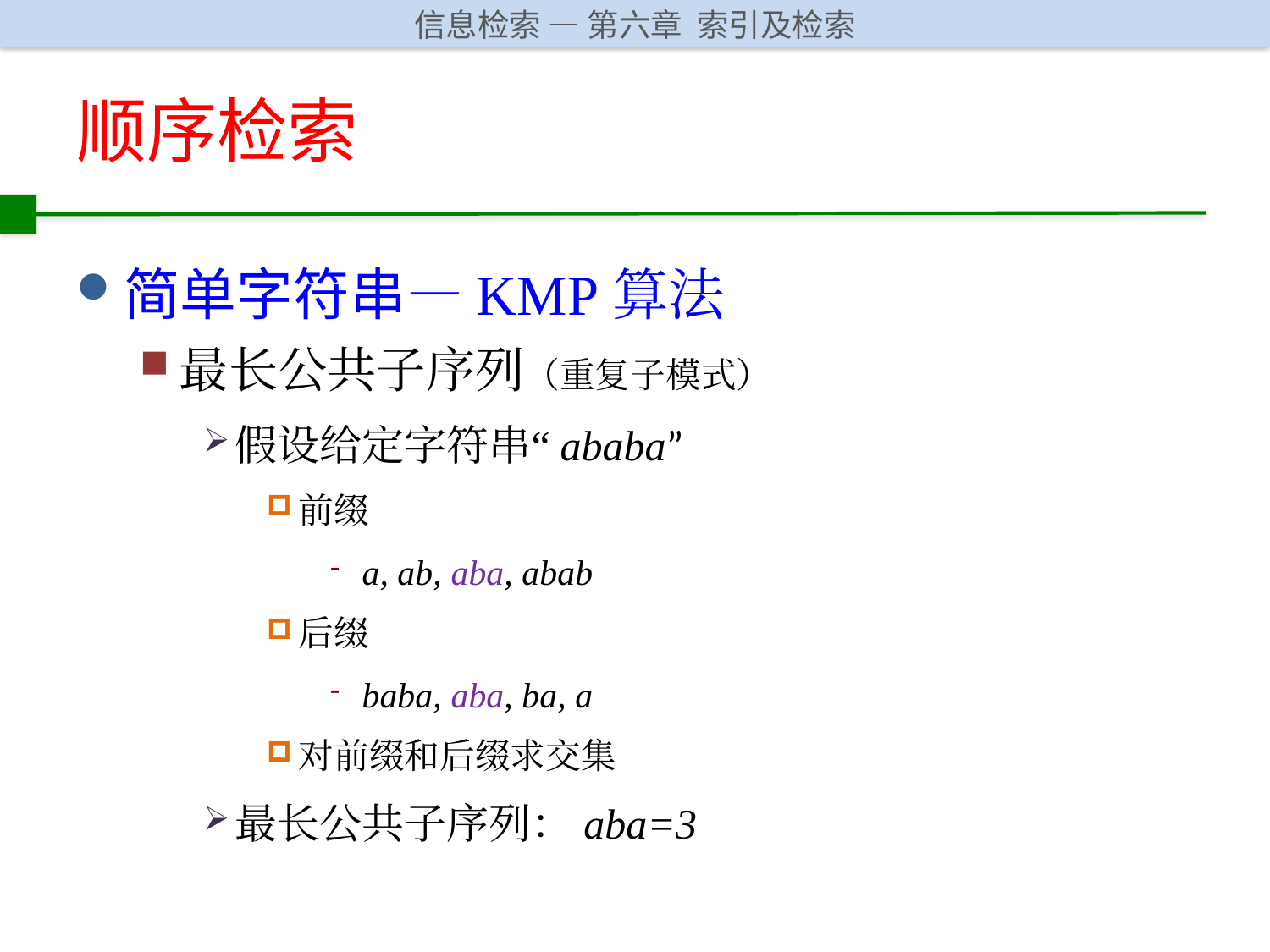

# 顺序检索
简单字符串—KMP算法
最长公共子序列（重复子模式）
假设给定字符串“ababa”
前缀
a, ab, aba, abab
后缀
baba, aba, ba, a
对前缀和后缀求交集
最长公共子序列：aba=3